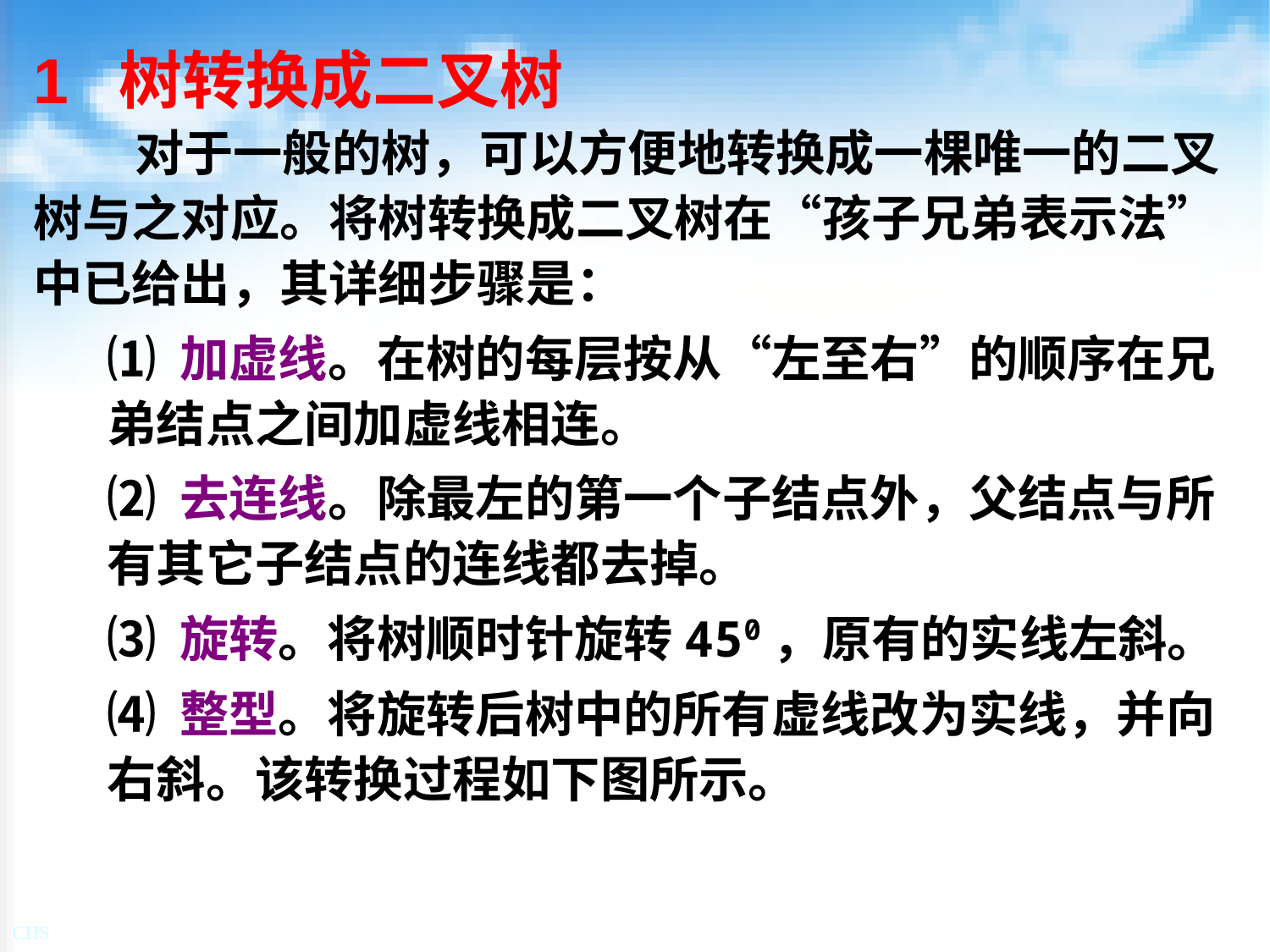

1  树转换成二叉树
        对于一般的树，可以方便地转换成一棵唯一的二叉树与之对应。将树转换成二叉树在“孩子兄弟表示法”中已给出，其详细步骤是：
⑴ 加虚线。在树的每层按从“左至右”的顺序在兄弟结点之间加虚线相连。
⑵ 去连线。除最左的第一个子结点外，父结点与所有其它子结点的连线都去掉。
⑶ 旋转。将树顺时针旋转450，原有的实线左斜。
⑷ 整型。将旋转后树中的所有虚线改为实线，并向右斜。该转换过程如下图所示。